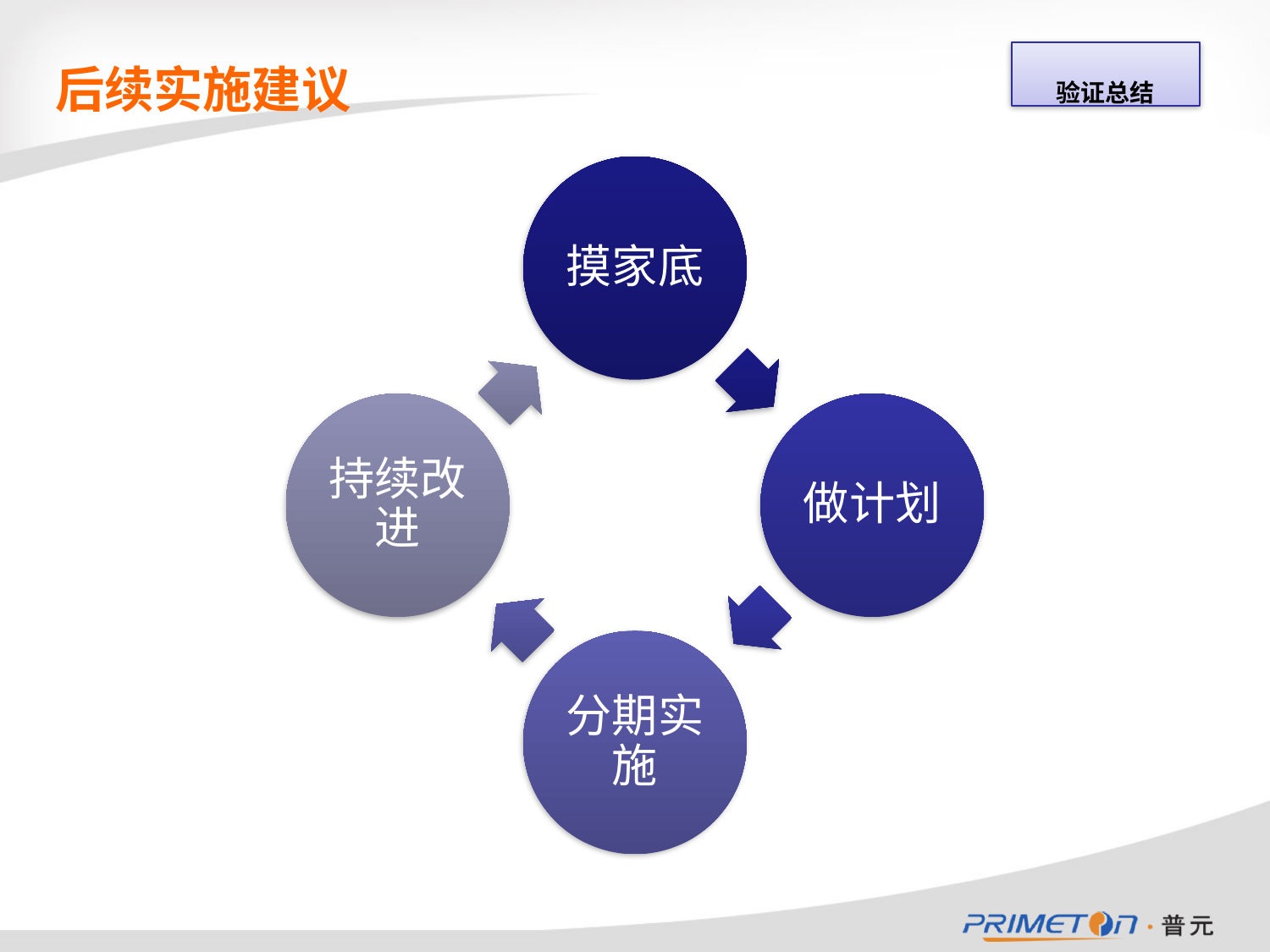

验证总结
# 后续实施建议
摸家底

做计划

分期实施

持续改进